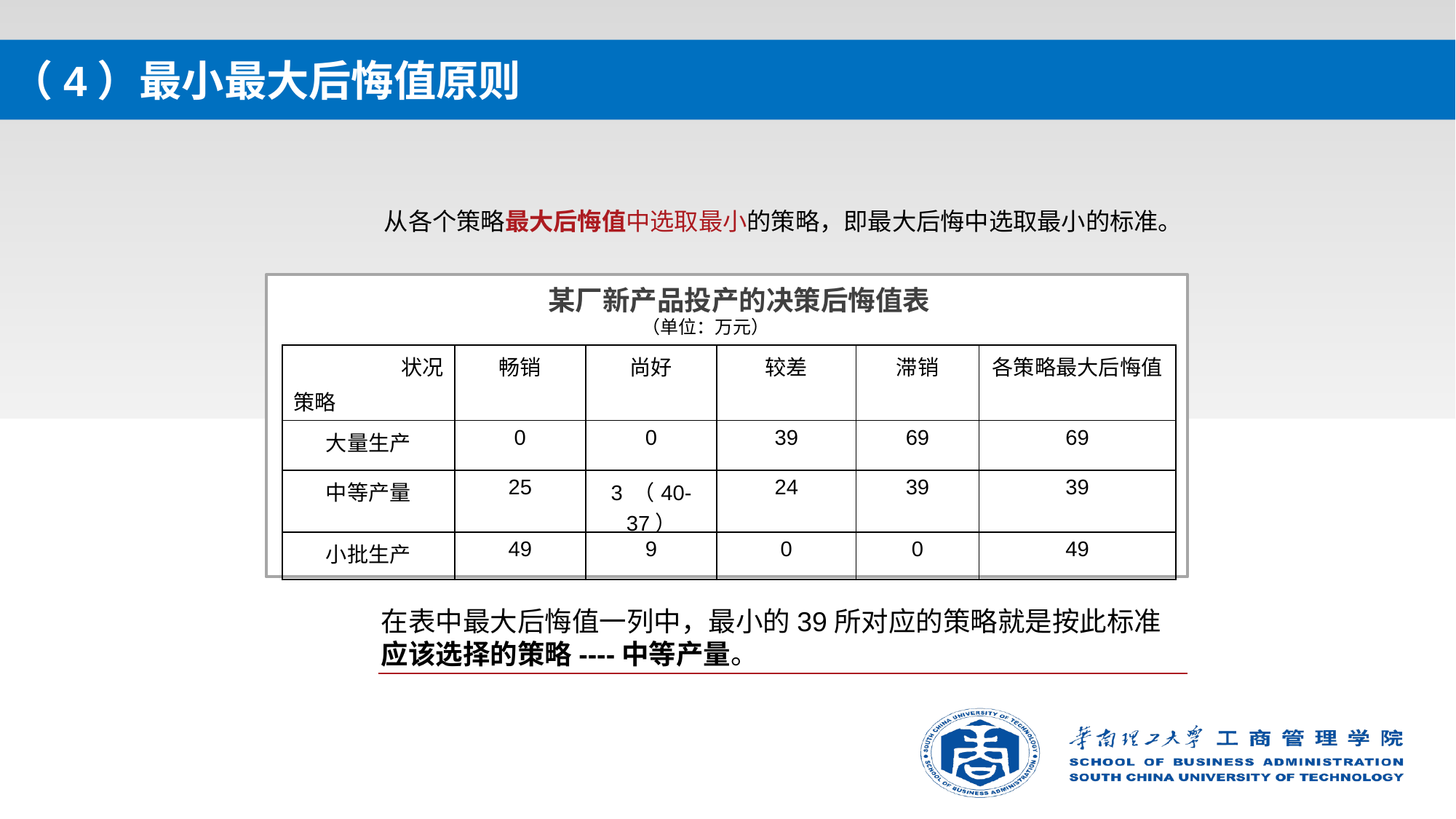

# （4）最小最大后悔值原则

从各个策略最大后悔值中选取最小的策略，即最大后悔中选取最小的标准。

 某厂新产品投产的决策后悔值表

（单位：万元）
| 状况 策略 | 畅销 | 尚好 | 较差 | 滞销 | 各策略最大后悔值 |
| --- | --- | --- | --- | --- | --- |
| 大量生产 | 0 | 0 | 39 | 69 | 69 |
| 中等产量 | 25 | 3 （40-37） | 24 | 39 | 39 |
| 小批生产 | 49 | 9 | 0 | 0 | 49 |
在表中最大后悔值一列中，最小的39所对应的策略就是按此标准应该选择的策略----中等产量。